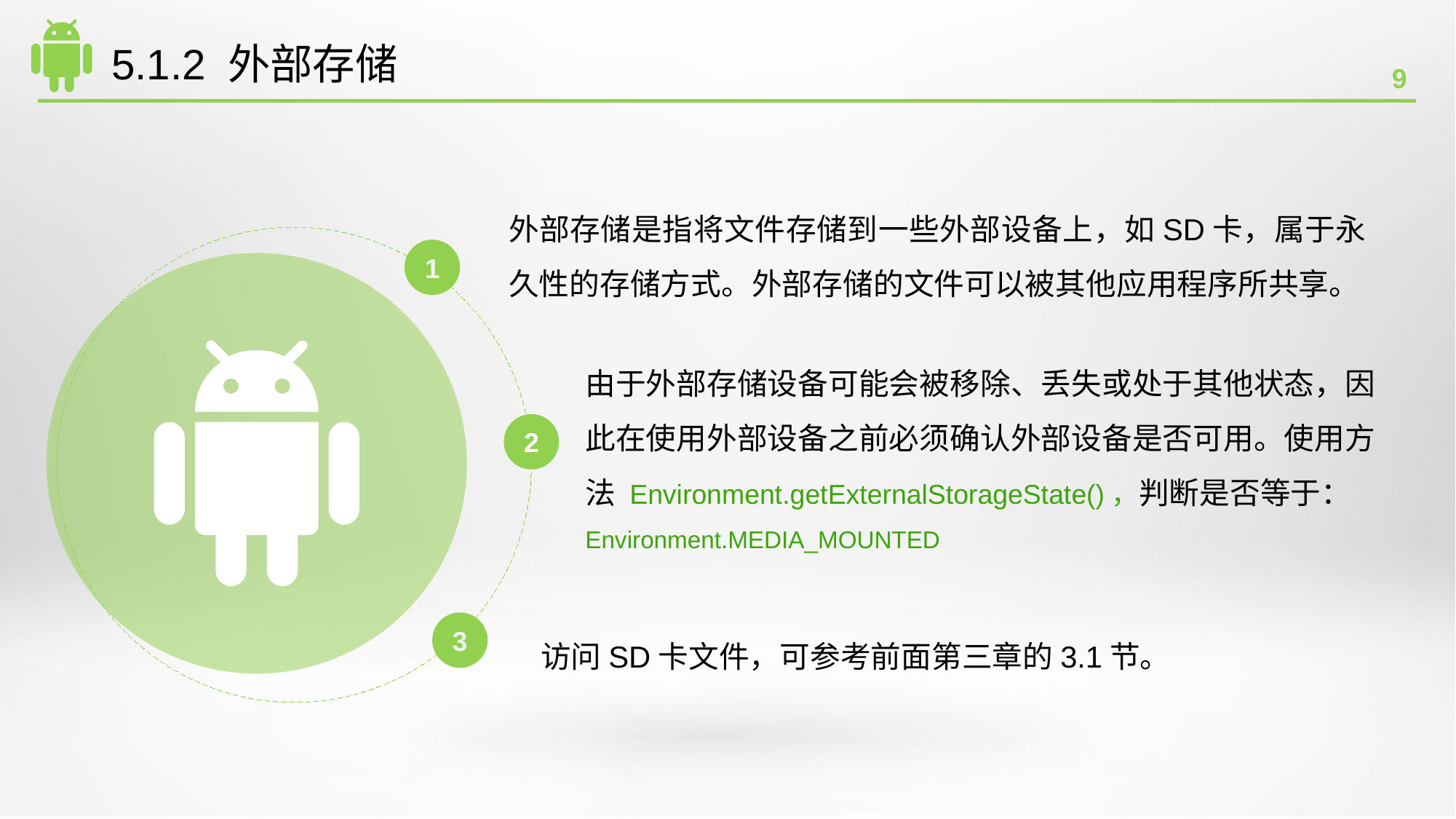

# 5.1.2 外部存储
外部存储是指将文件存储到一些外部设备上，如SD卡，属于永久性的存储方式。外部存储的文件可以被其他应用程序所共享。

1

由于外部存储设备可能会被移除、丢失或处于其他状态，因此在使用外部设备之前必须确认外部设备是否可用。使用方法 Environment.getExternalStorageState()，判断是否等于： Environment.MEDIA_MOUNTED
2
3
访问SD卡文件，可参考前面第三章的3.1节。